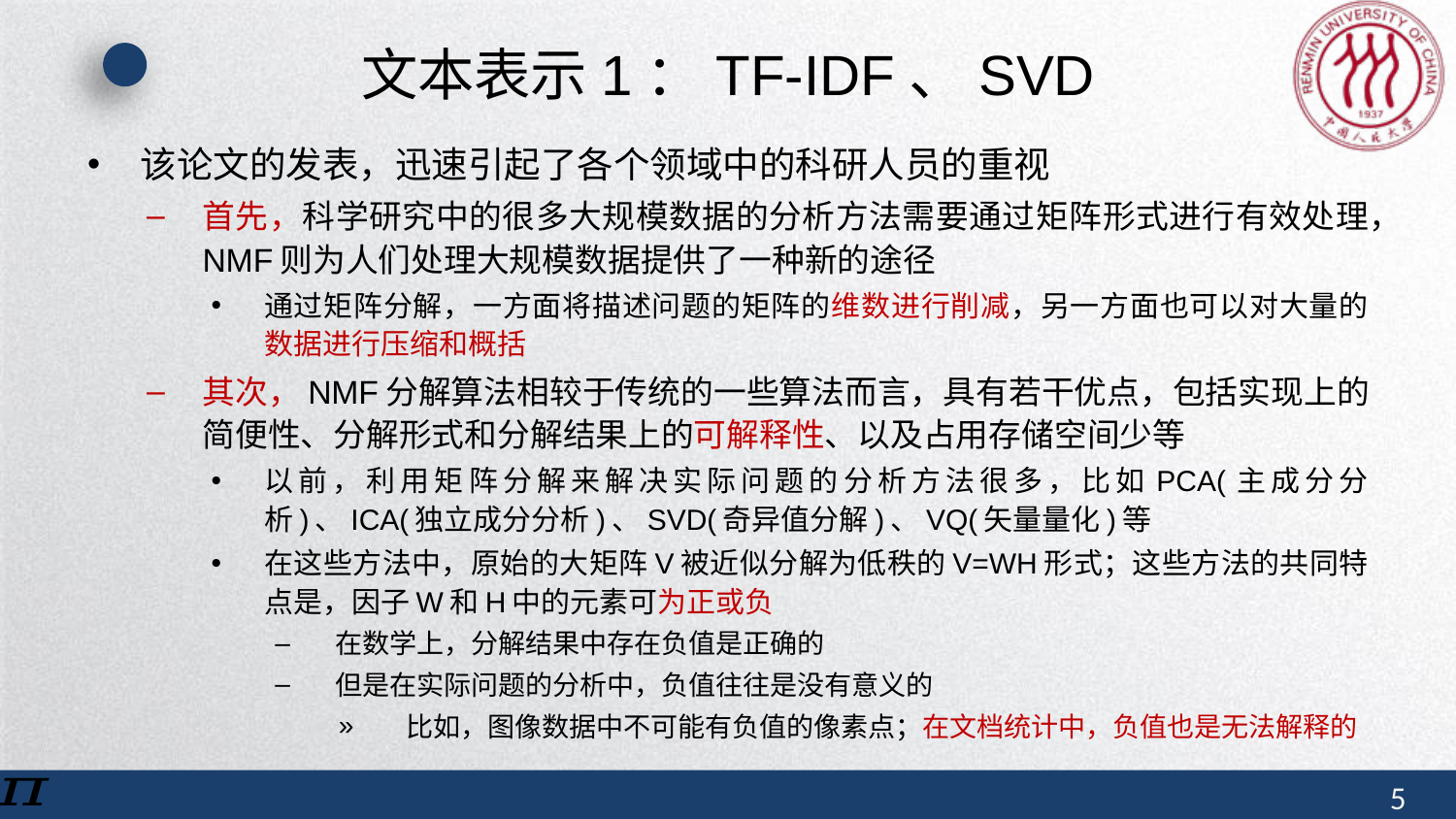

# 文本表示1：TF-IDF、SVD
该论文的发表，迅速引起了各个领域中的科研人员的重视
首先，科学研究中的很多大规模数据的分析方法需要通过矩阵形式进行有效处理，NMF则为人们处理大规模数据提供了一种新的途径
通过矩阵分解，一方面将描述问题的矩阵的维数进行削减，另一方面也可以对大量的数据进行压缩和概括
其次，NMF分解算法相较于传统的一些算法而言，具有若干优点，包括实现上的简便性、分解形式和分解结果上的可解释性、以及占用存储空间少等
以前，利用矩阵分解来解决实际问题的分析方法很多，比如PCA(主成分分析)、ICA(独立成分分析)、SVD(奇异值分解)、VQ(矢量量化)等
在这些方法中，原始的大矩阵V被近似分解为低秩的V=WH形式；这些方法的共同特点是，因子W和H中的元素可为正或负
在数学上，分解结果中存在负值是正确的
但是在实际问题的分析中，负值往往是没有意义的
比如，图像数据中不可能有负值的像素点；在文档统计中，负值也是无法解释的